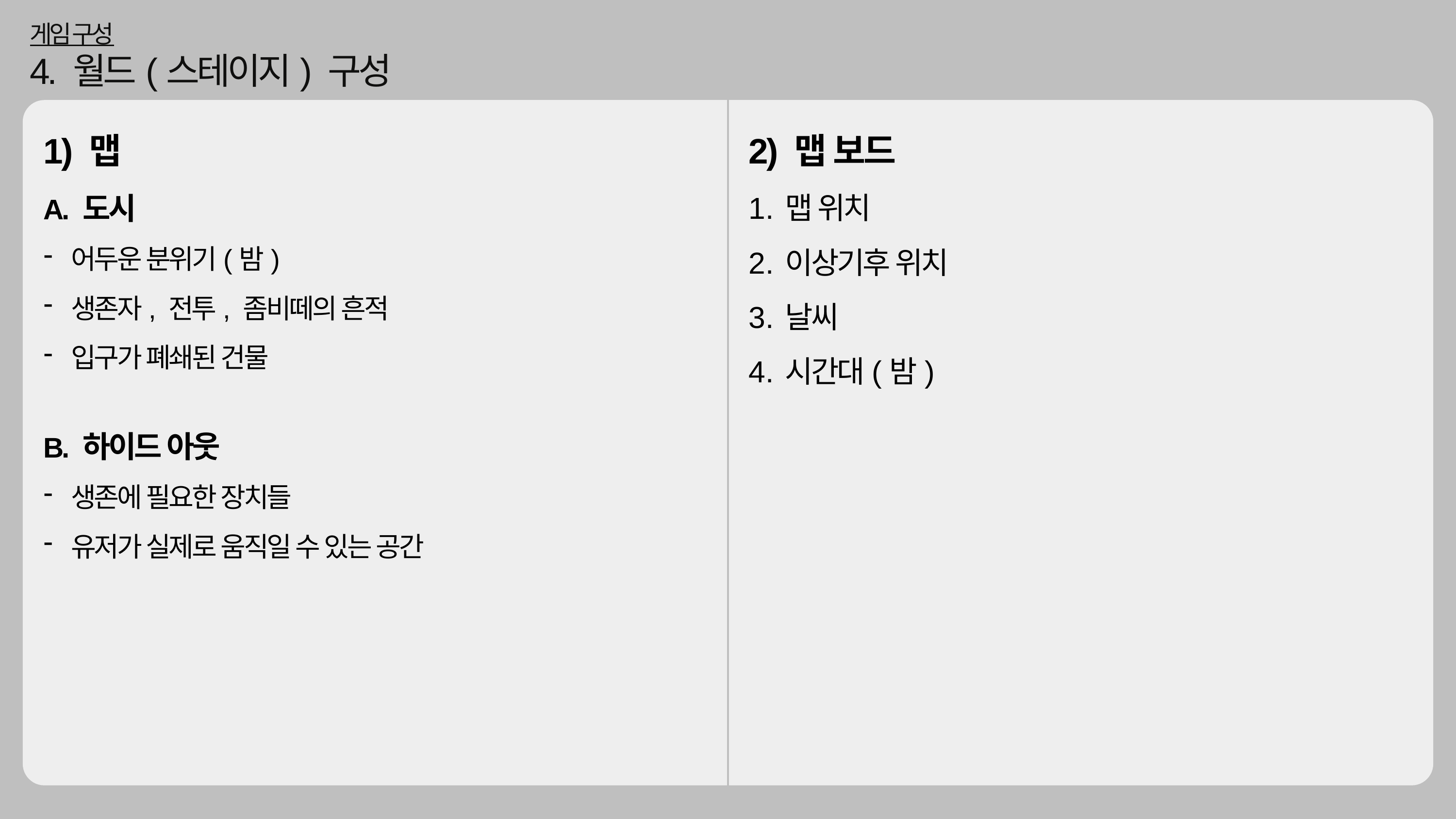

게임 구성
4. 월드(스테이지) 구성

2) 맵 보드
맵 위치
이상기후 위치
날씨
시간대(밤)

1) 맵
A. 도시
어두운 분위기(밤)
생존자, 전투, 좀비떼의 흔적
입구가 폐쇄된 건물

B. 하이드 아웃
생존에 필요한 장치들
유저가 실제로 움직일 수 있는 공간